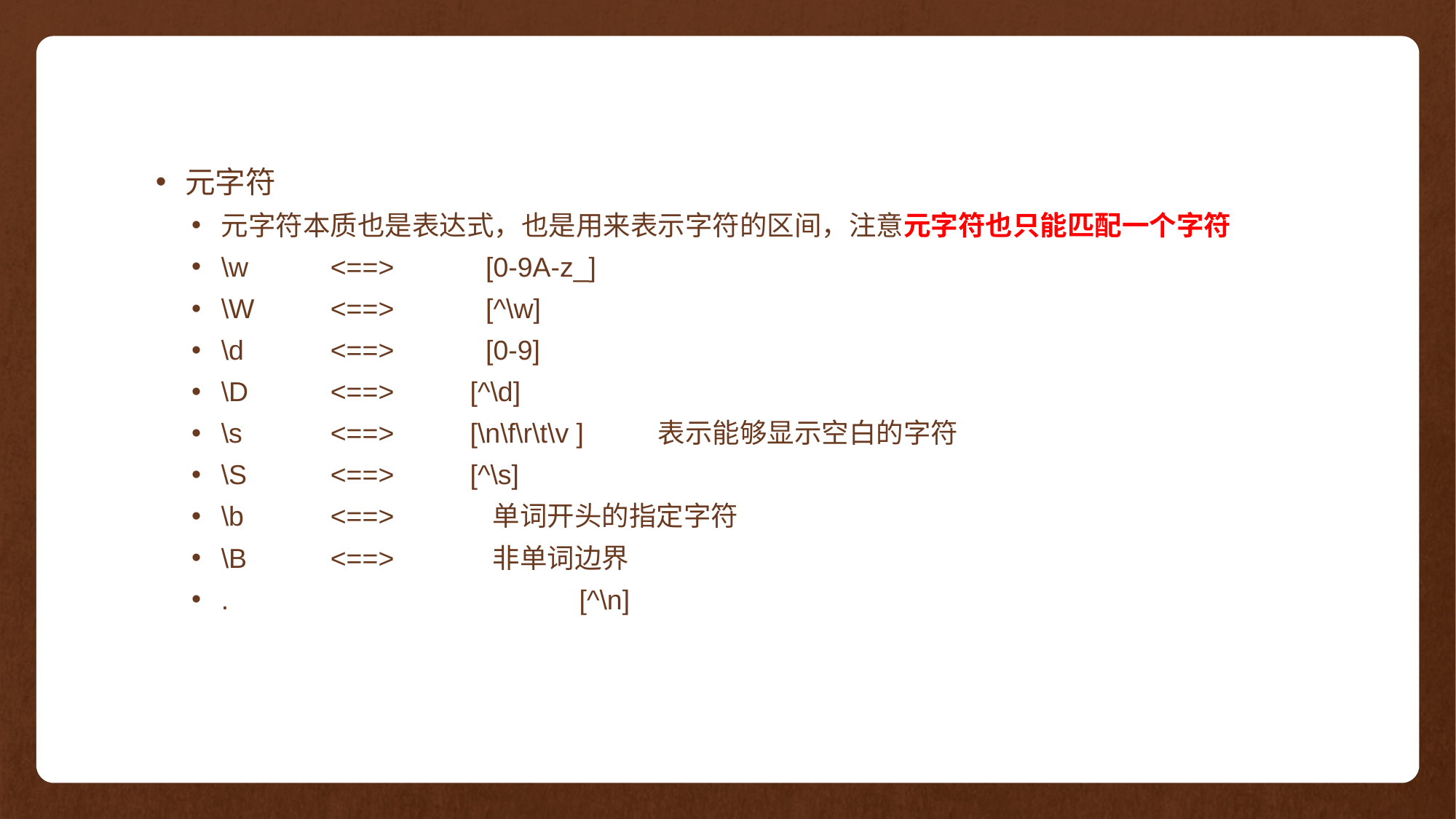

元字符
元字符本质也是表达式，也是用来表示字符的区间，注意元字符也只能匹配一个字符
\w	<==>            [0-9A-z_]
\W	<==>            [^\w]
\d	<==>            [0-9]
\D	<==>	    [^\d]
\s	<==>	    [\n\f\r\t\v ]  	表示能够显示空白的字符
\S	<==>	    [^\s]
\b	<==>            单词开头的指定字符
\B	<==>            非单词边界
.			    [^\n]